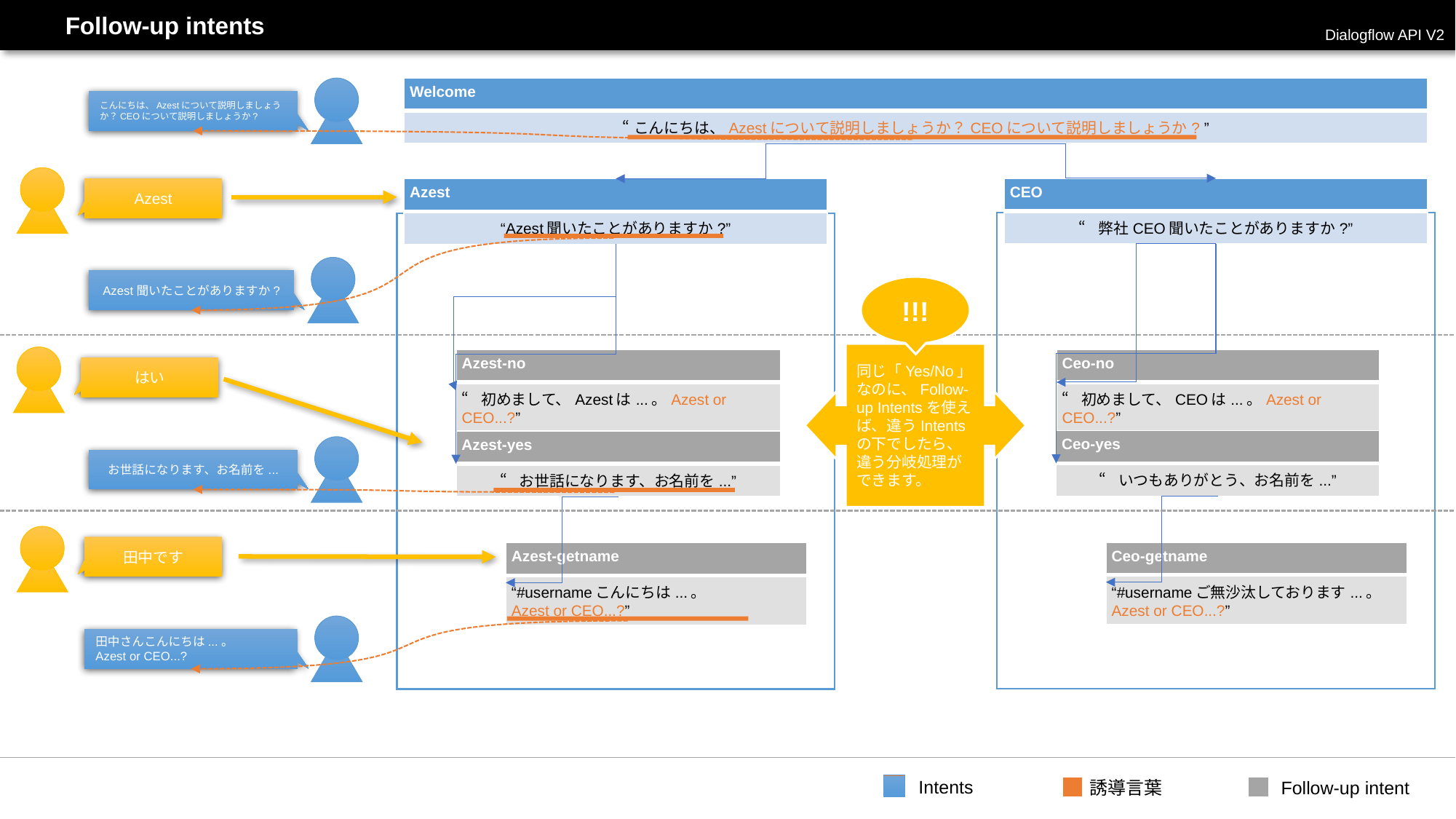

Follow-up intents
Dialogflow API V2

| Welcome |
| --- |
| “こんにちは、Azestについて説明しましょうか？CEOについて説明しましょうか? ” |
こんにちは、Azestについて説明しましょうか？CEOについて説明しましょうか?

Azest
| CEO |
| --- |
| “弊社CEO聞いたことがありますか?” |
| Azest |
| --- |
| “Azest聞いたことがありますか?” |

Azest聞いたことがありますか?
!!!
同じ「Yes/No」なのに、Follow-up Intentsを使えば、違うIntentsの下でしたら、違う分岐処理ができます。

| Azest-no |
| --- |
| “初めまして、Azestは...。Azest or CEO...?” |
| Ceo-no |
| --- |
| “初めまして、CEOは...。Azest or CEO...?” |
はい
| Ceo-yes |
| --- |
| “いつもありがとう、お名前を...” |
| Azest-yes |
| --- |
| “お世話になります、お名前を...” |

お世話になります、お名前を...

田中です
| Ceo-getname |
| --- |
| “#usernameご無沙汰しております...。 Azest or CEO...?” |
| Azest-getname |
| --- |
| “#usernameこんにちは...。 Azest or CEO...?” |

田中さんこんにちは...。
Azest or CEO...?
Intents

誘導言葉

Follow-up intent